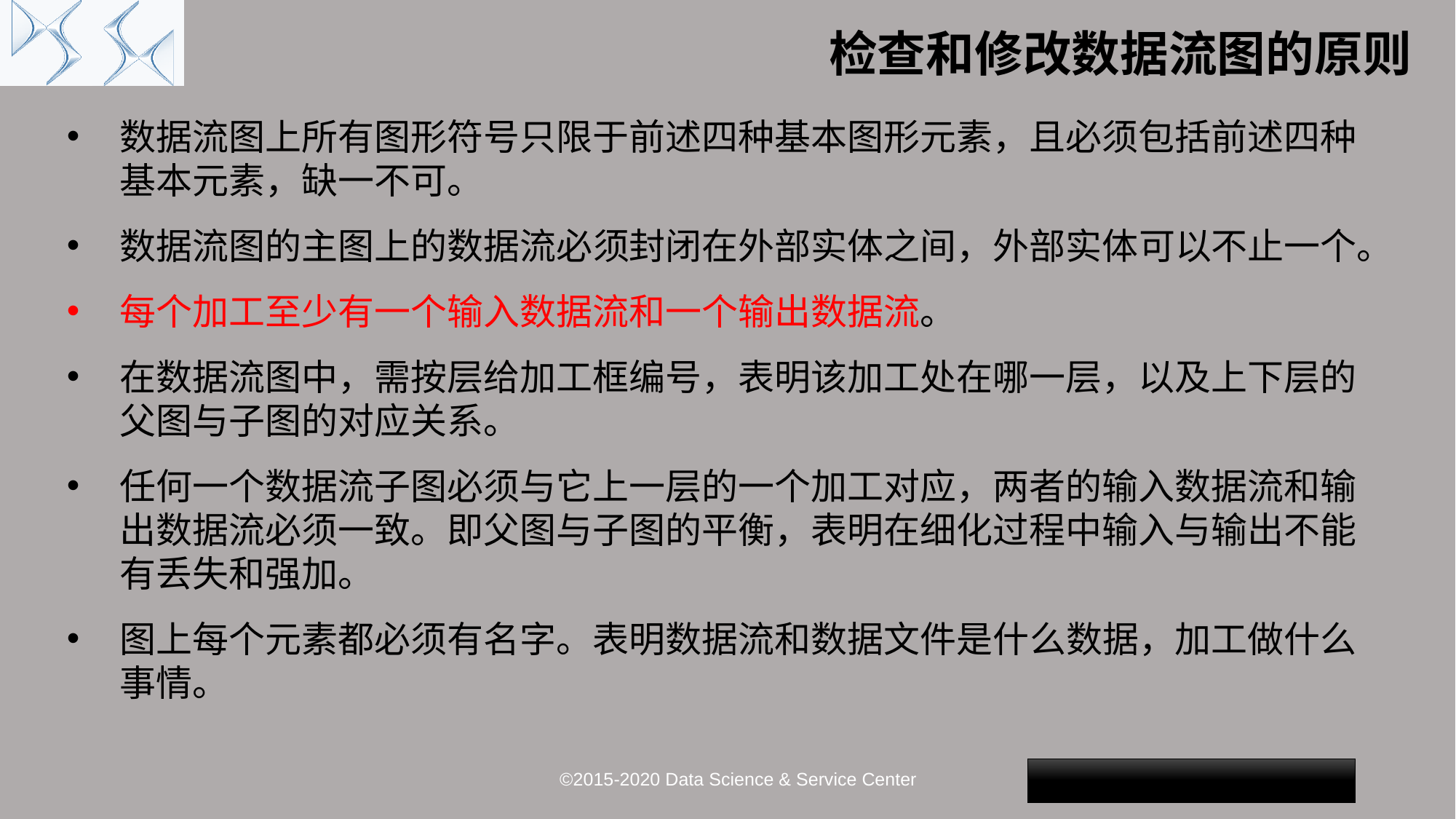

# 检查和修改数据流图的原则
数据流图上所有图形符号只限于前述四种基本图形元素，且必须包括前述四种基本元素，缺一不可。
数据流图的主图上的数据流必须封闭在外部实体之间，外部实体可以不止一个。
每个加工至少有一个输入数据流和一个输出数据流。
在数据流图中，需按层给加工框编号，表明该加工处在哪一层，以及上下层的父图与子图的对应关系。
任何一个数据流子图必须与它上一层的一个加工对应，两者的输入数据流和输出数据流必须一致。即父图与子图的平衡，表明在细化过程中输入与输出不能有丢失和强加。
图上每个元素都必须有名字。表明数据流和数据文件是什么数据，加工做什么事情。

©2015-2020 Data Science & Service Center
26